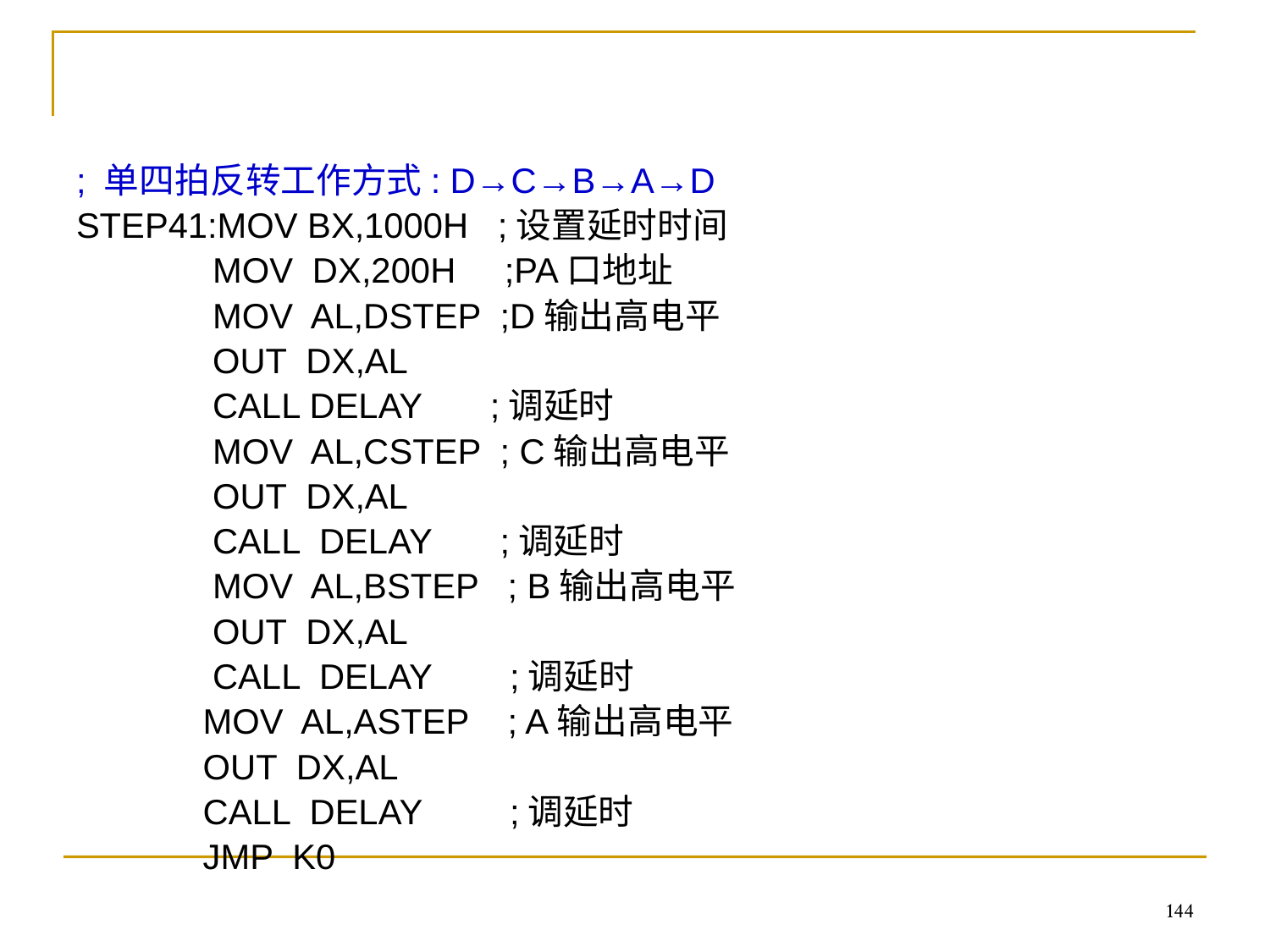

#
; 单四拍反转工作方式: D→C→B→A→D
STEP41:MOV BX,1000H   ;设置延时时间
              MOV  DX,200H     ;PA口地址
              MOV  AL,DSTEP  ;D输出高电平
              OUT  DX,AL
              CALL DELAY       ;调延时
              MOV  AL,CSTEP  ; C输出高电平
              OUT  DX,AL
              CALL  DELAY       ;调延时
              MOV  AL,BSTEP   ; B输出高电平
              OUT  DX,AL
              CALL  DELAY        ;调延时
             MOV  AL,ASTEP    ; A输出高电平
             OUT  DX,AL
             CALL  DELAY         ;调延时
             JMP  K0
144